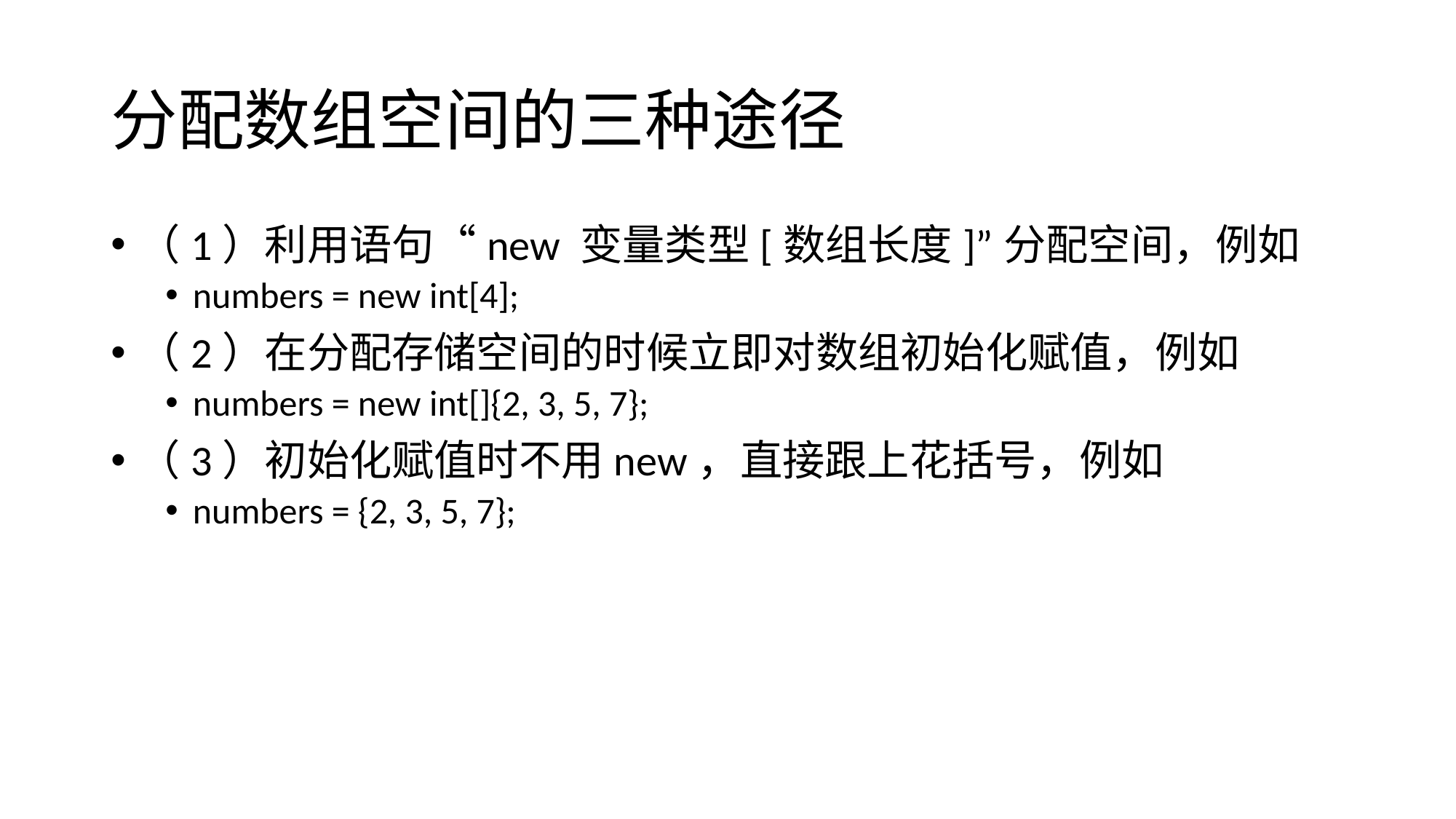

# 分配数组空间的三种途径
（1）利用语句“new 变量类型[数组长度]”分配空间，例如
numbers = new int[4];
（2）在分配存储空间的时候立即对数组初始化赋值，例如
numbers = new int[]{2, 3, 5, 7};
（3）初始化赋值时不用new，直接跟上花括号，例如
numbers = {2, 3, 5, 7};